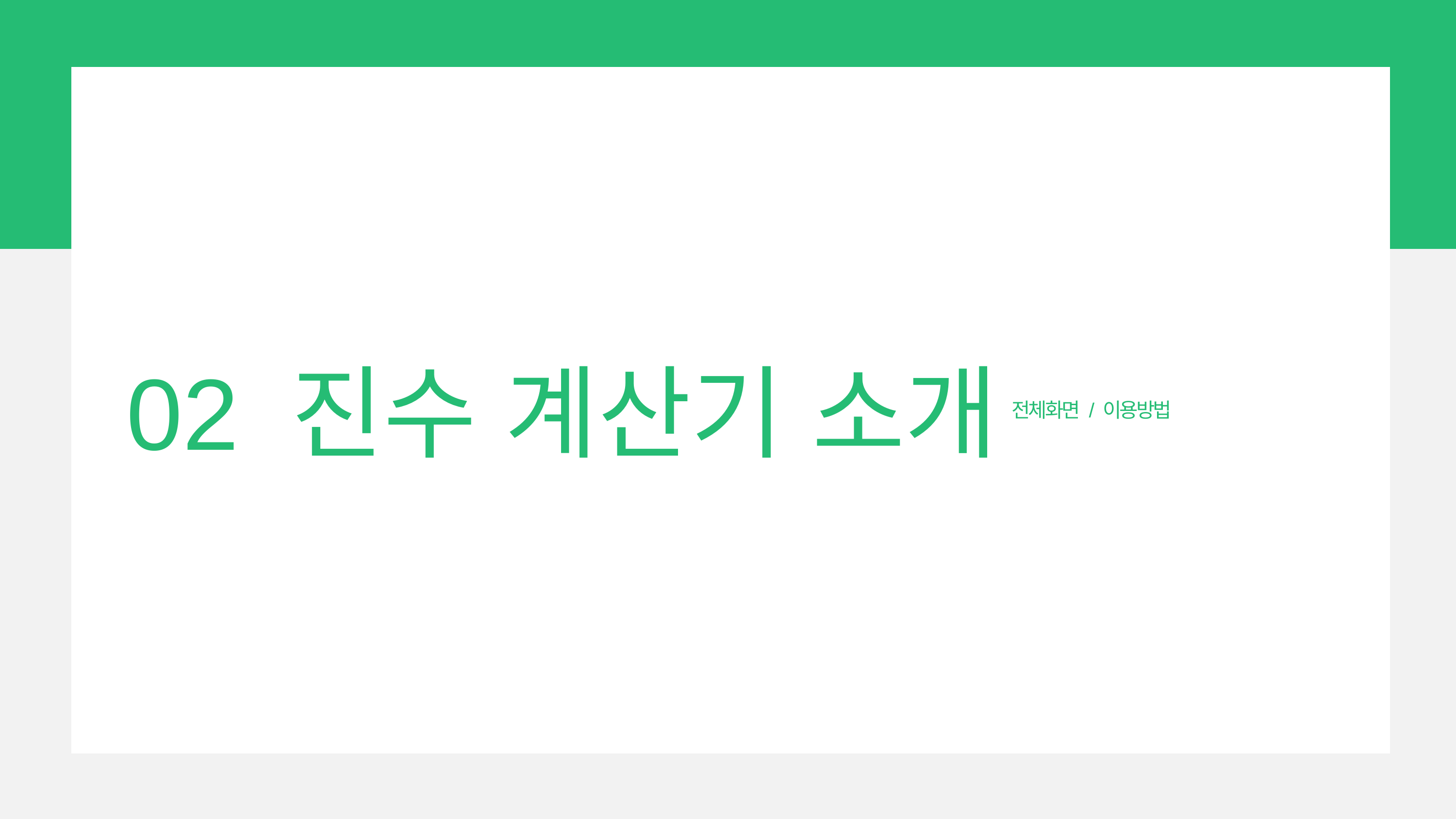

02 진수 계산기 소개
전체화면 / 이용방법